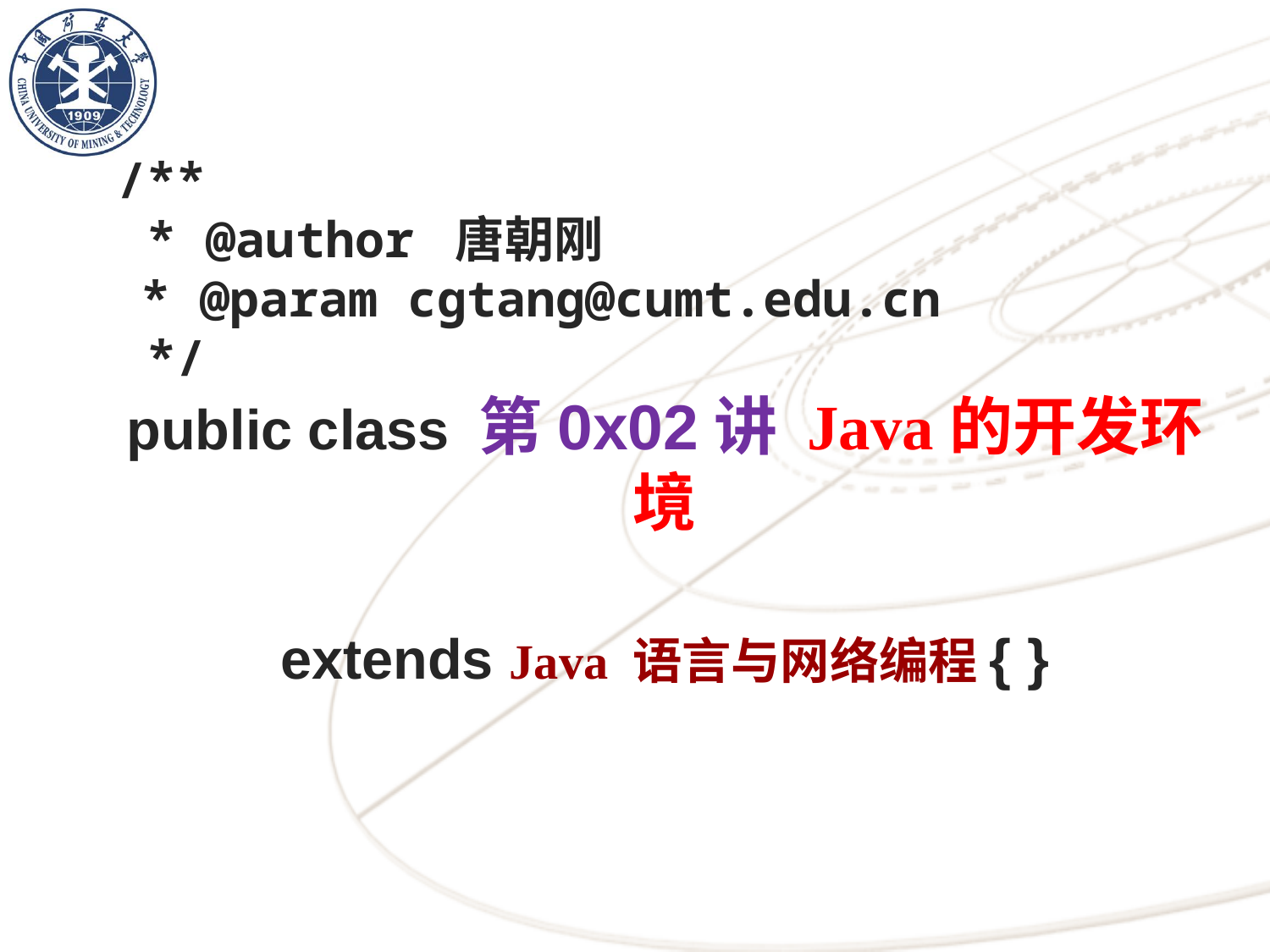

/**
 * @author 唐朝刚
 * @param cgtang@cumt.edu.cn
 */
public class 第0x02讲 Java的开发环境
extends Java 语言与网络编程{ }